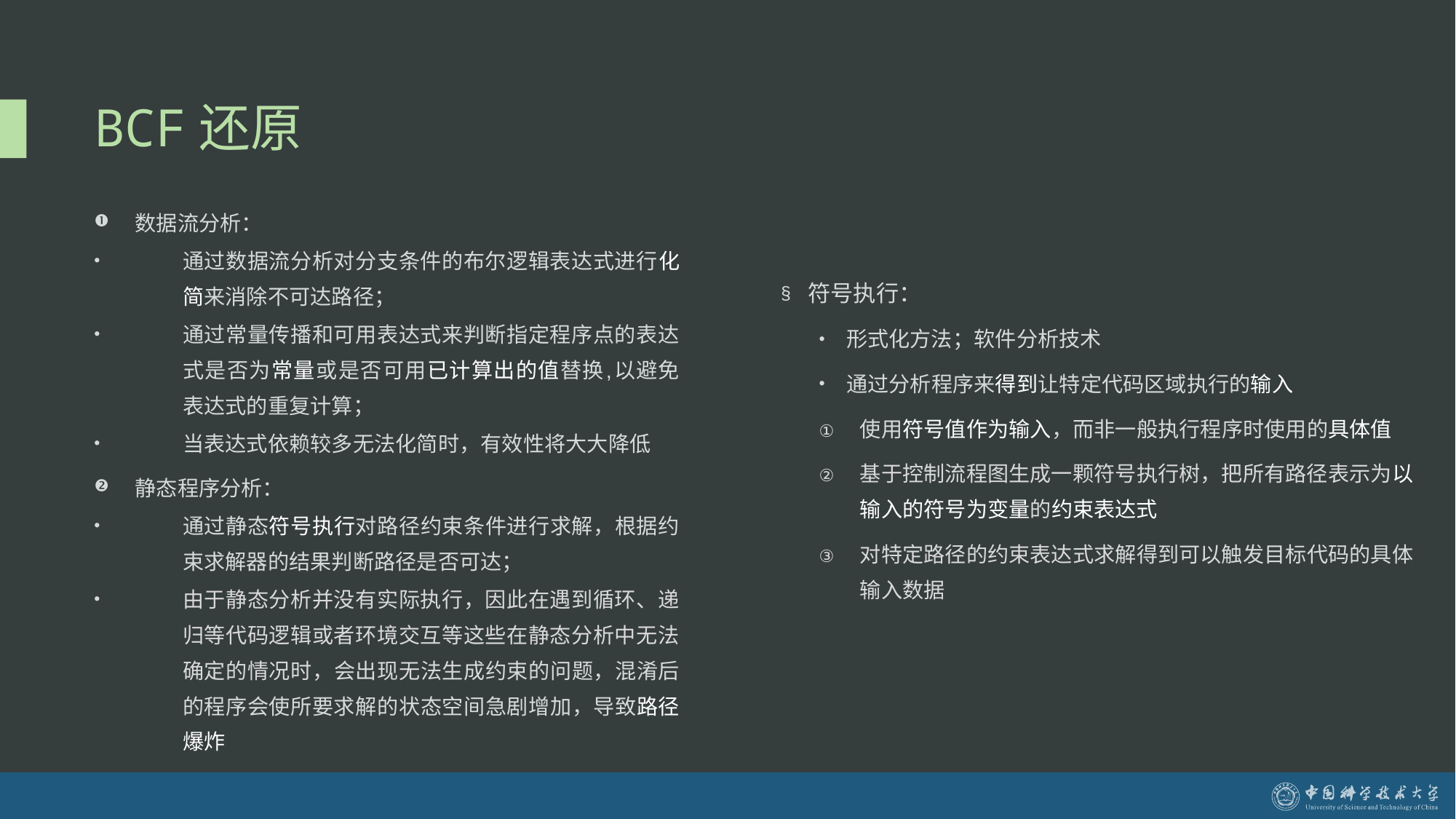

# BCF还原
数据流分析：
通过数据流分析对分支条件的布尔逻辑表达式进行化简来消除不可达路径；
通过常量传播和可用表达式来判断指定程序点的表达式是否为常量或是否可用已计算出的值替换,以避免表达式的重复计算；
当表达式依赖较多无法化简时，有效性将大大降低
静态程序分析：
通过静态符号执行对路径约束条件进行求解，根据约束求解器的结果判断路径是否可达；
由于静态分析并没有实际执行，因此在遇到循环、递归等代码逻辑或者环境交互等这些在静态分析中无法确定的情况时，会出现无法生成约束的问题，混淆后的程序会使所要求解的状态空间急剧增加，导致路径爆炸

符号执行：
形式化方法；软件分析技术
通过分析程序来得到让特定代码区域执行的输入
使用符号值作为输入，而非一般执行程序时使用的具体值
基于控制流程图生成一颗符号执行树，把所有路径表示为以输入的符号为变量的约束表达式
对特定路径的约束表达式求解得到可以触发目标代码的具体输入数据